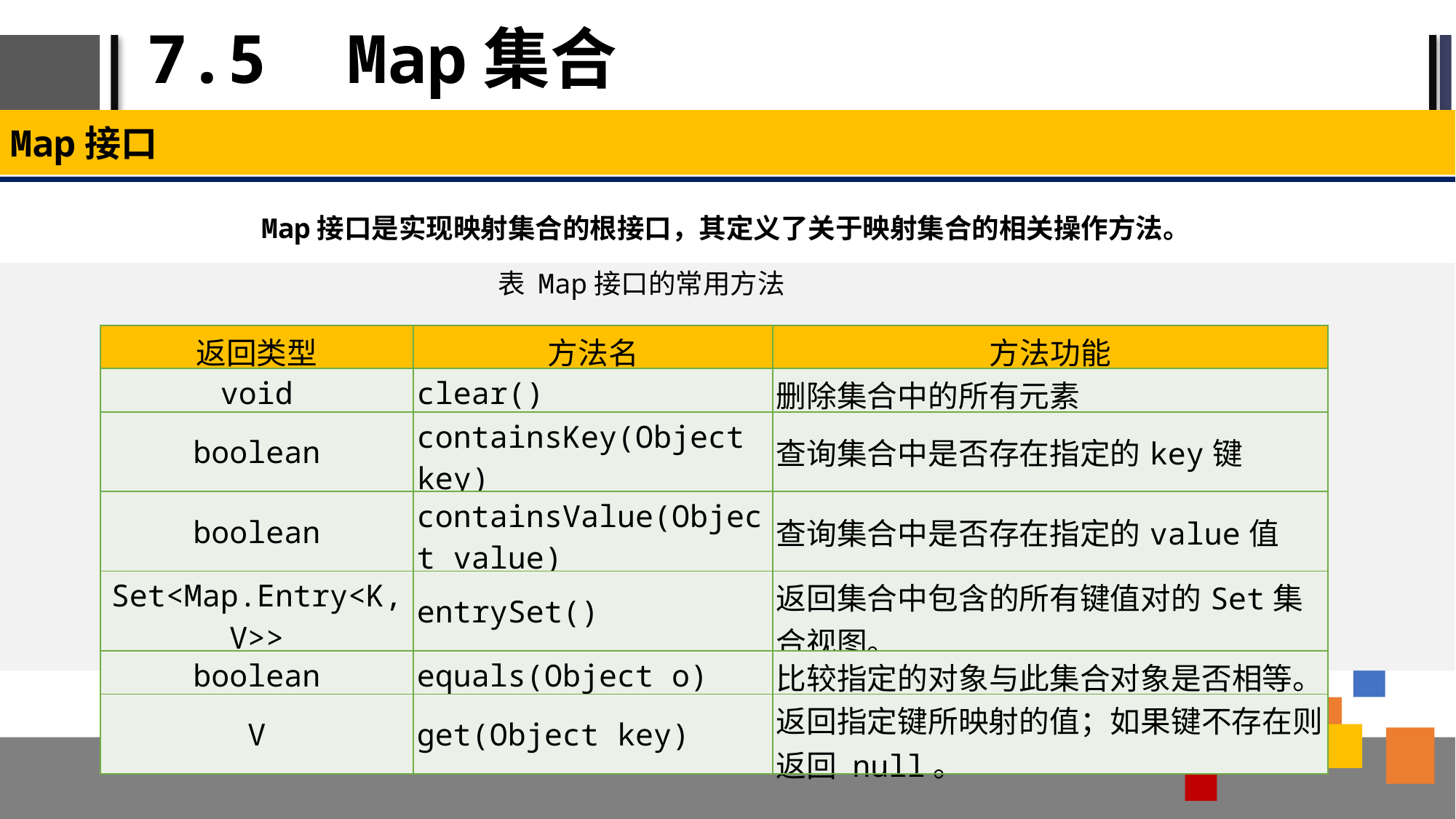

# 7.5  Map集合
Map接口

Map接口是实现映射集合的根接口，其定义了关于映射集合的相关操作方法。
表 Map接口的常用方法

| 返回类型 | 方法名 | 方法功能 |
| --- | --- | --- |
| void | clear() | 删除集合中的所有元素 |
| boolean | containsKey(Object key) | 查询集合中是否存在指定的key键 |
| boolean | containsValue(Object value) | 查询集合中是否存在指定的value值 |
| Set<Map.Entry<K,V>> | entrySet() | 返回集合中包含的所有键值对的Set集合视图。 |
| boolean | equals(Object o) | 比较指定的对象与此集合对象是否相等。 |
| V | get(Object key) | 返回指定键所映射的值；如果键不存在则返回 null。 |